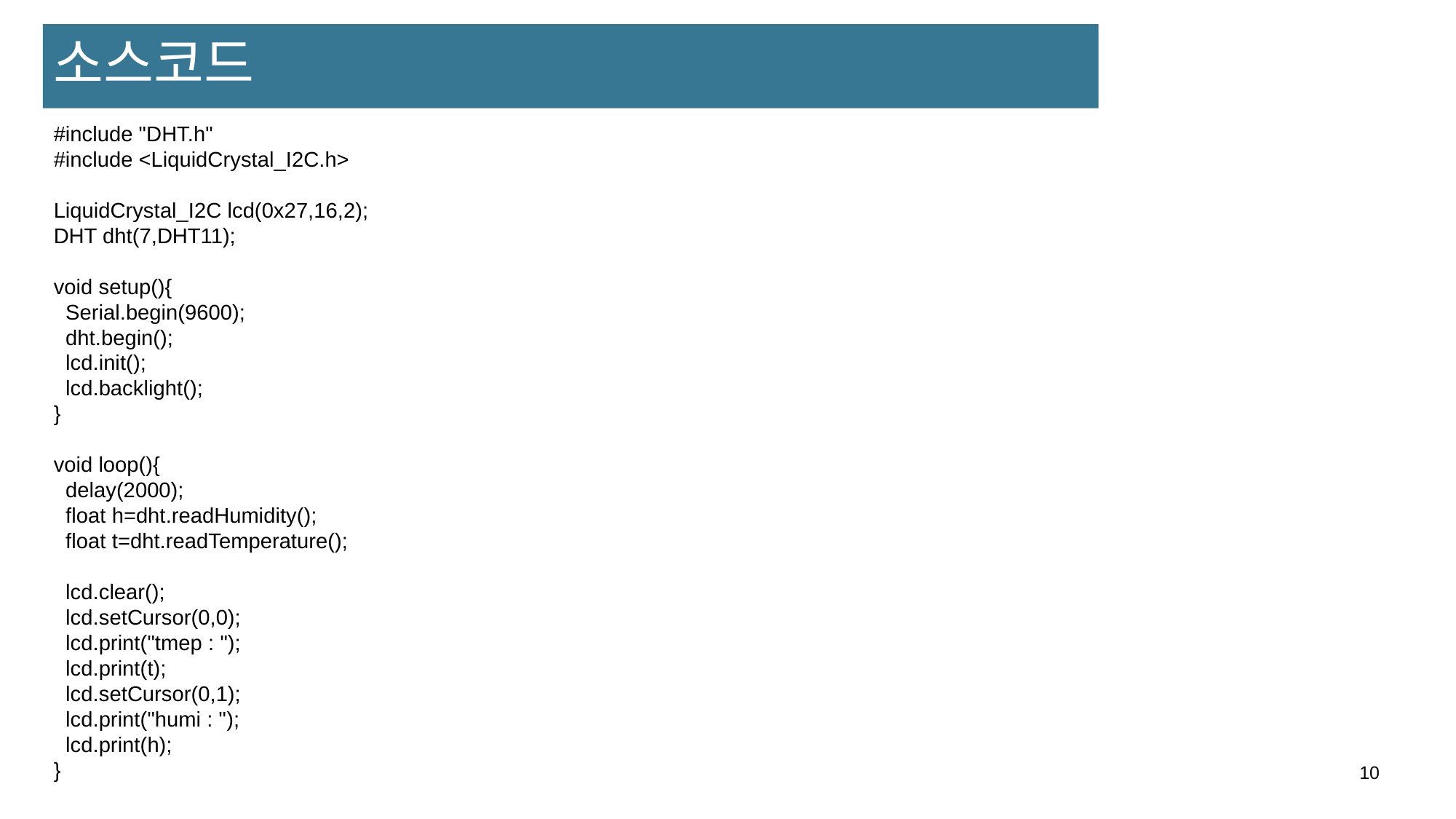

소스코드
#include "DHT.h"
#include <LiquidCrystal_I2C.h>

LiquidCrystal_I2C lcd(0x27,16,2);
DHT dht(7,DHT11);

void setup(){
  Serial.begin(9600);
  dht.begin();
  lcd.init();
  lcd.backlight();
}

void loop(){
  delay(2000);
  float h=dht.readHumidity();
  float t=dht.readTemperature();

  lcd.clear();
  lcd.setCursor(0,0);
  lcd.print("tmep : ");
  lcd.print(t);
  lcd.setCursor(0,1);
  lcd.print("humi : ");
  lcd.print(h);
}